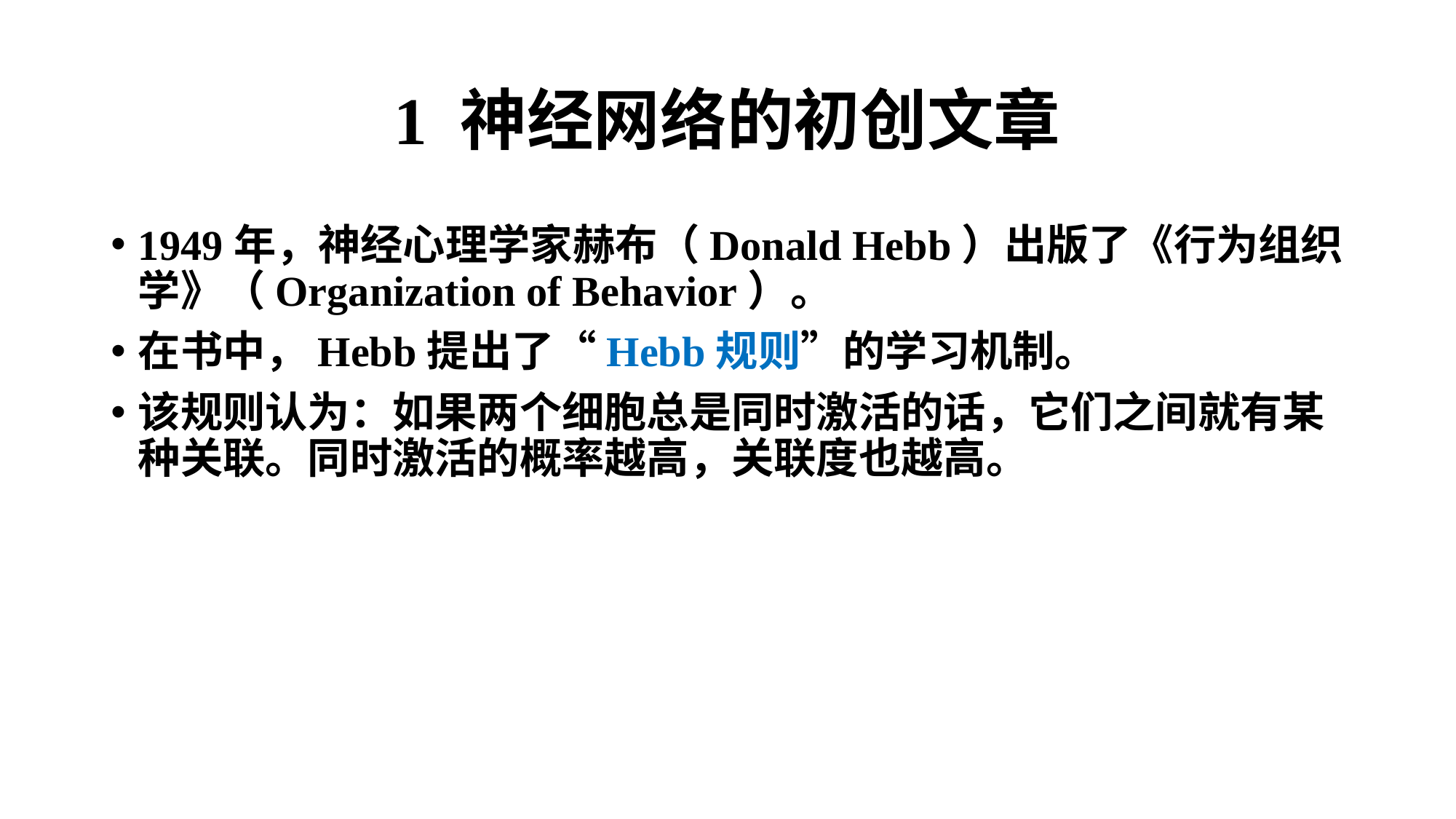

# 1 神经网络的初创文章
1949年，神经心理学家赫布（Donald Hebb）出版了《行为组织学》（Organization of Behavior）。
在书中，Hebb提出了“Hebb规则”的学习机制。
该规则认为：如果两个细胞总是同时激活的话，它们之间就有某种关联。同时激活的概率越高，关联度也越高。